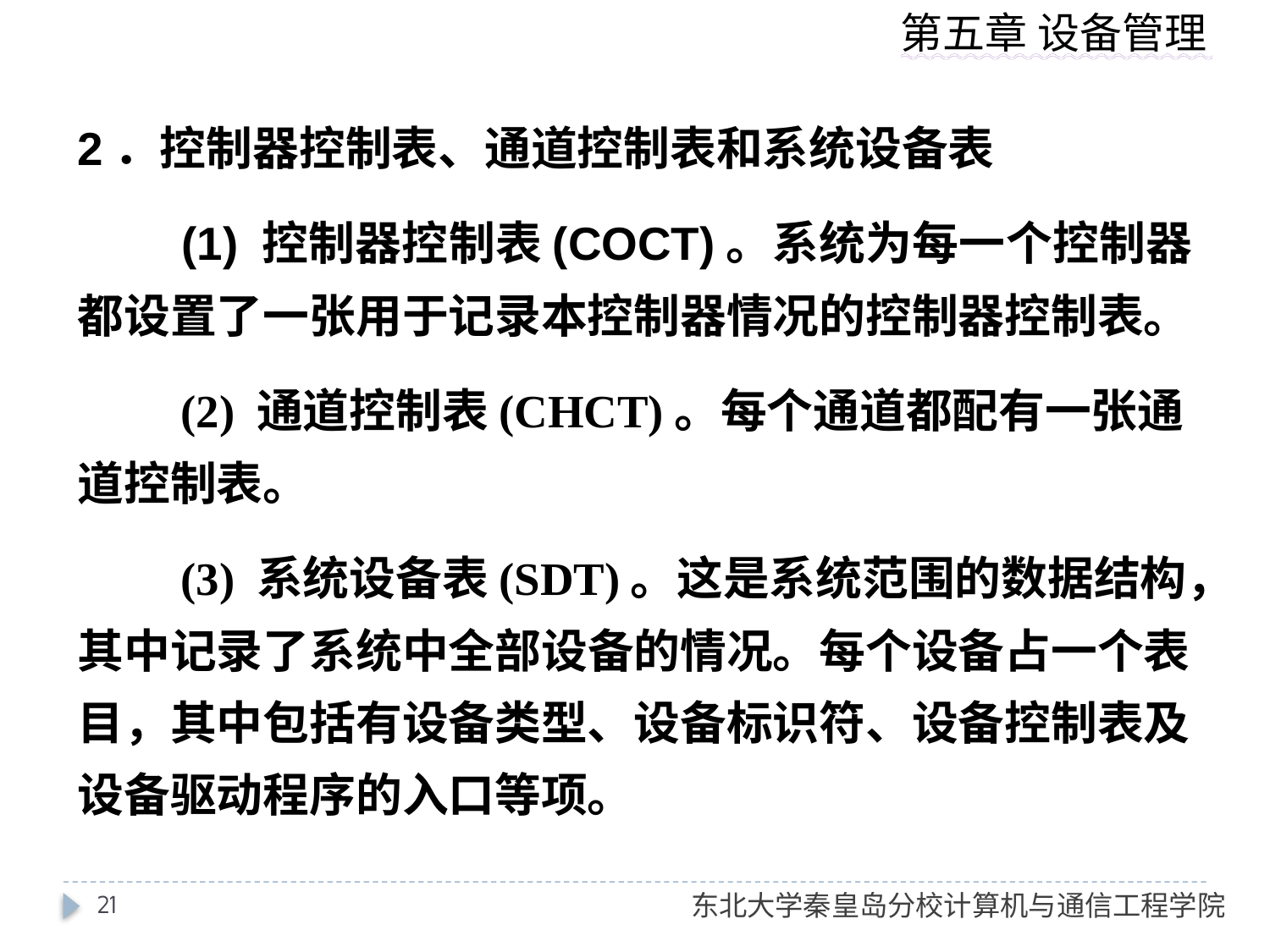

2．控制器控制表、通道控制表和系统设备表
　　(1) 控制器控制表(COCT)。系统为每一个控制器都设置了一张用于记录本控制器情况的控制器控制表。
　　(2) 通道控制表(CHCT)。每个通道都配有一张通道控制表。
　　(3) 系统设备表(SDT)。这是系统范围的数据结构，其中记录了系统中全部设备的情况。每个设备占一个表目，其中包括有设备类型、设备标识符、设备控制表及设备驱动程序的入口等项。
21